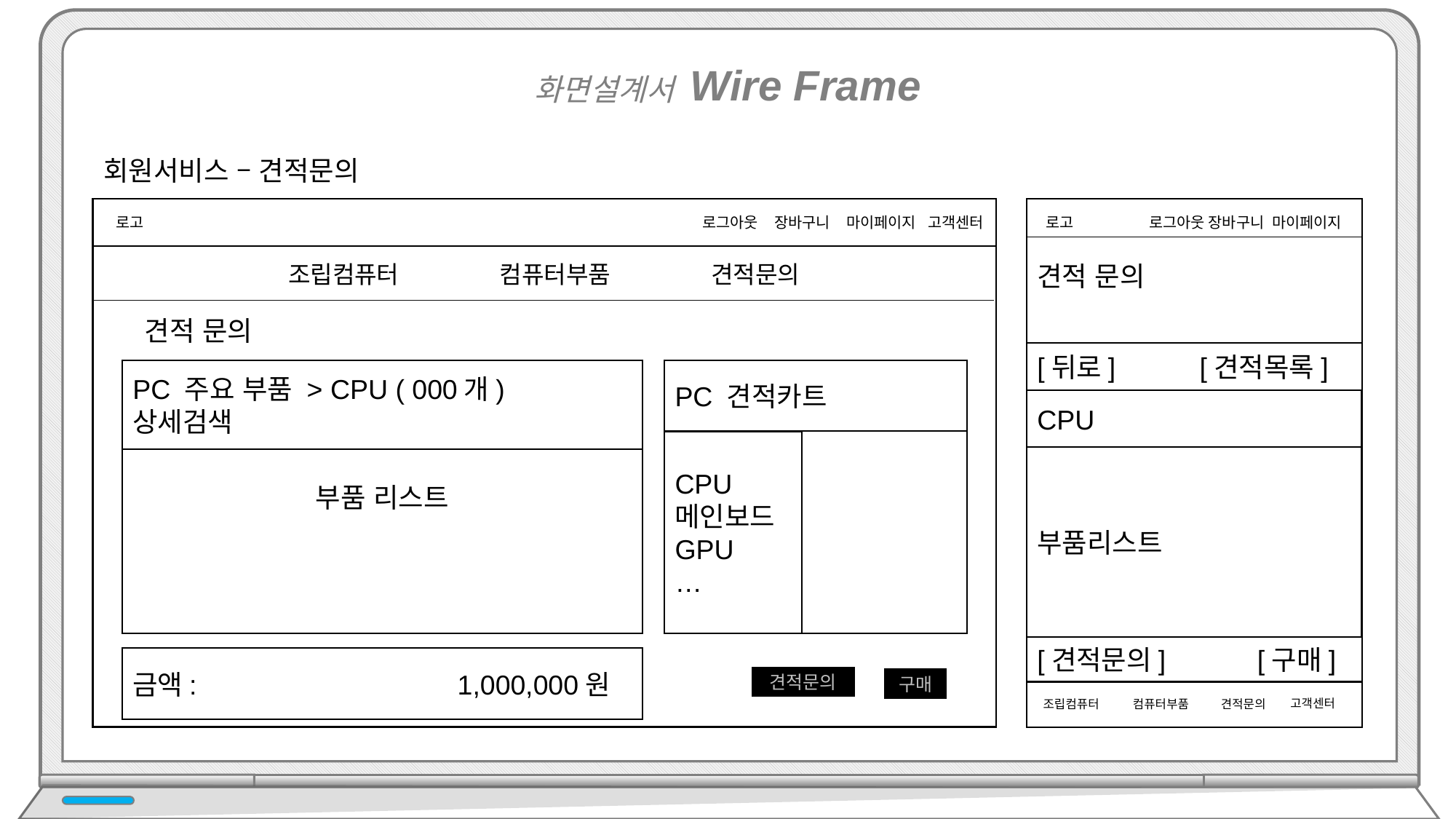

화면설계서 Wire Frame
회원서비스 – 견적문의

로그아웃    장바구니    마이페이지   고객센터
로고
로그아웃 장바구니  마이페이지
로고
견적 문의
조립컴퓨터               컴퓨터부품               견적문의
견적 문의
[뒤로]           [견적목록]
PC 주요 부품 > CPU ( 000개)
상세검색
PC 견적카트
부품 리스트

CPU
CPU
메인보드
GPU
…
부품리스트
[견적문의]            [구매]
금액:		              1,000,000원
견적문의
구매

고객센터
견적문의
조립컴퓨터
컴퓨터부품